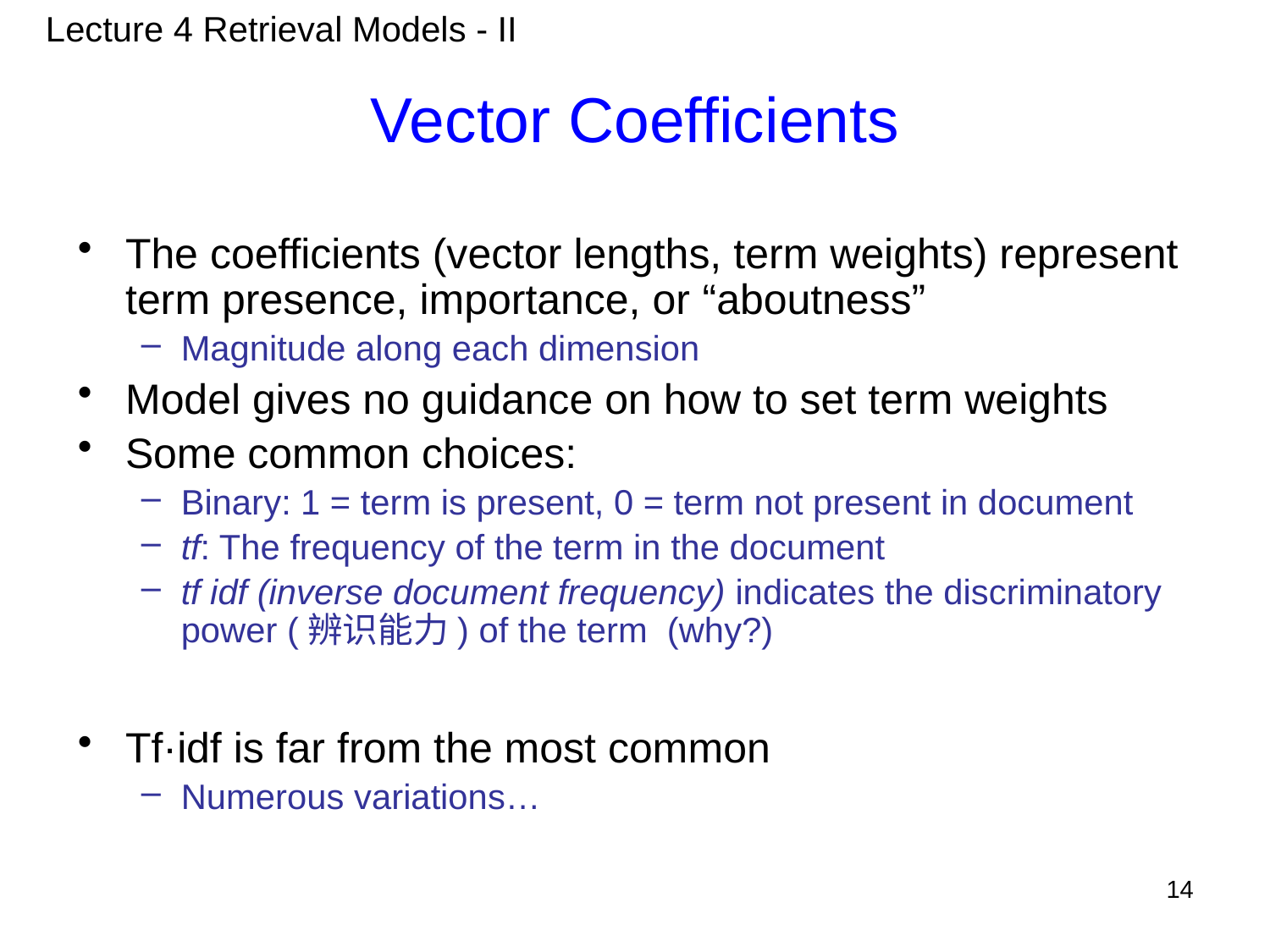

Lecture 4 Retrieval Models - II
# Vector Coefficients
The coefficients (vector lengths, term weights) represent term presence, importance, or “aboutness”
Magnitude along each dimension
Model gives no guidance on how to set term weights
Some common choices:
Binary: 1 = term is present, 0 = term not present in document
tf: The frequency of the term in the document
tf idf (inverse document frequency) indicates the discriminatory power (辨识能力) of the term  (why?)

Tf·idf is far from the most common
Numerous variations…

14